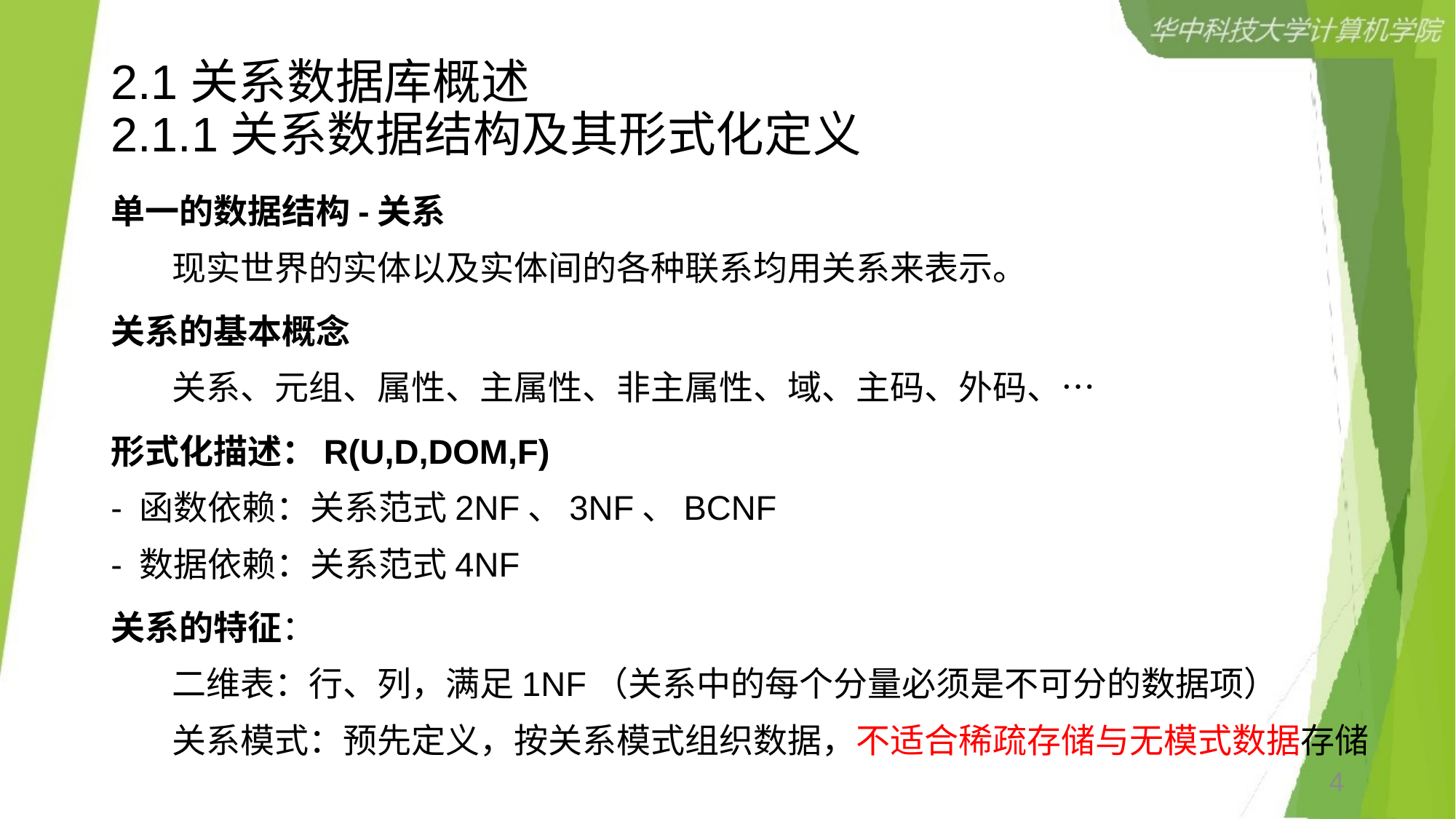

# 2.1关系数据库概述 2.1.1关系数据结构及其形式化定义
单一的数据结构-关系
       现实世界的实体以及实体间的各种联系均用关系来表示。
关系的基本概念
       关系、元组、属性、主属性、非主属性、域、主码、外码、…
形式化描述：R(U,D,DOM,F)
- 函数依赖：关系范式2NF、3NF、BCNF
- 数据依赖：关系范式4NF
关系的特征：
       二维表：行、列，满足1NF（关系中的每个分量必须是不可分的数据项）
       关系模式：预先定义，按关系模式组织数据，不适合稀疏存储与无模式数据存储
4